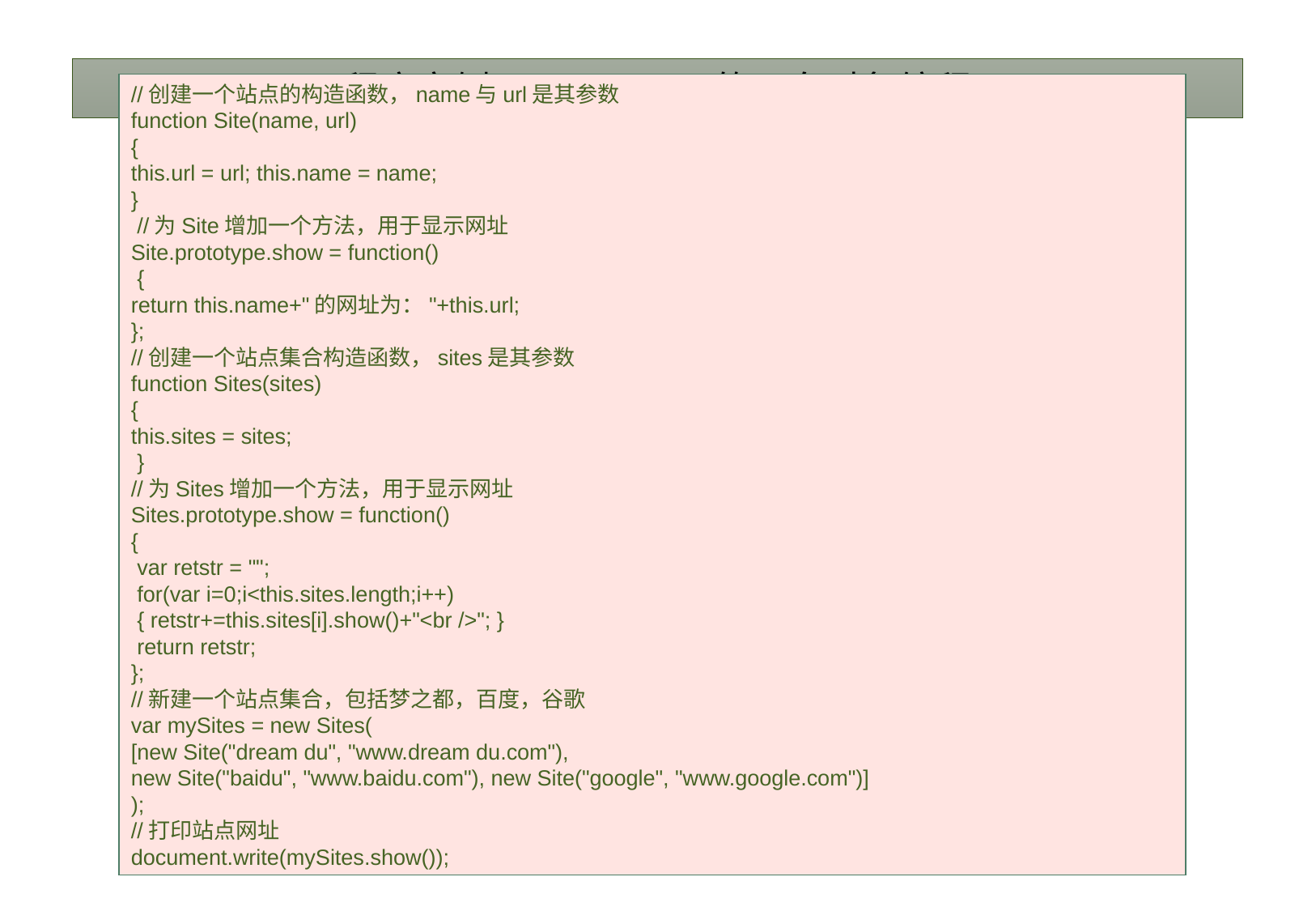

# 程序实例：Javascript的面向对象编程
//创建一个站点的构造函数，name与url是其参数
function Site(name, url)
{
this.url = url; this.name = name;
}
 //为Site增加一个方法，用于显示网址
Site.prototype.show = function()
 {
return this.name+"的网址为："+this.url;
};
//创建一个站点集合构造函数，sites是其参数
function Sites(sites)
{
this.sites = sites;
 }
//为Sites增加一个方法，用于显示网址
Sites.prototype.show = function()
{
 var retstr = "";
 for(var i=0;i<this.sites.length;i++)
 { retstr+=this.sites[i].show()+"<br />"; }
 return retstr;
};
//新建一个站点集合，包括梦之都，百度，谷歌
var mySites = new Sites(
[new Site("dream du", "www.dream du.com"),
new Site("baidu", "www.baidu.com"), new Site("google", "www.google.com")]
);
//打印站点网址
document.write(mySites.show());